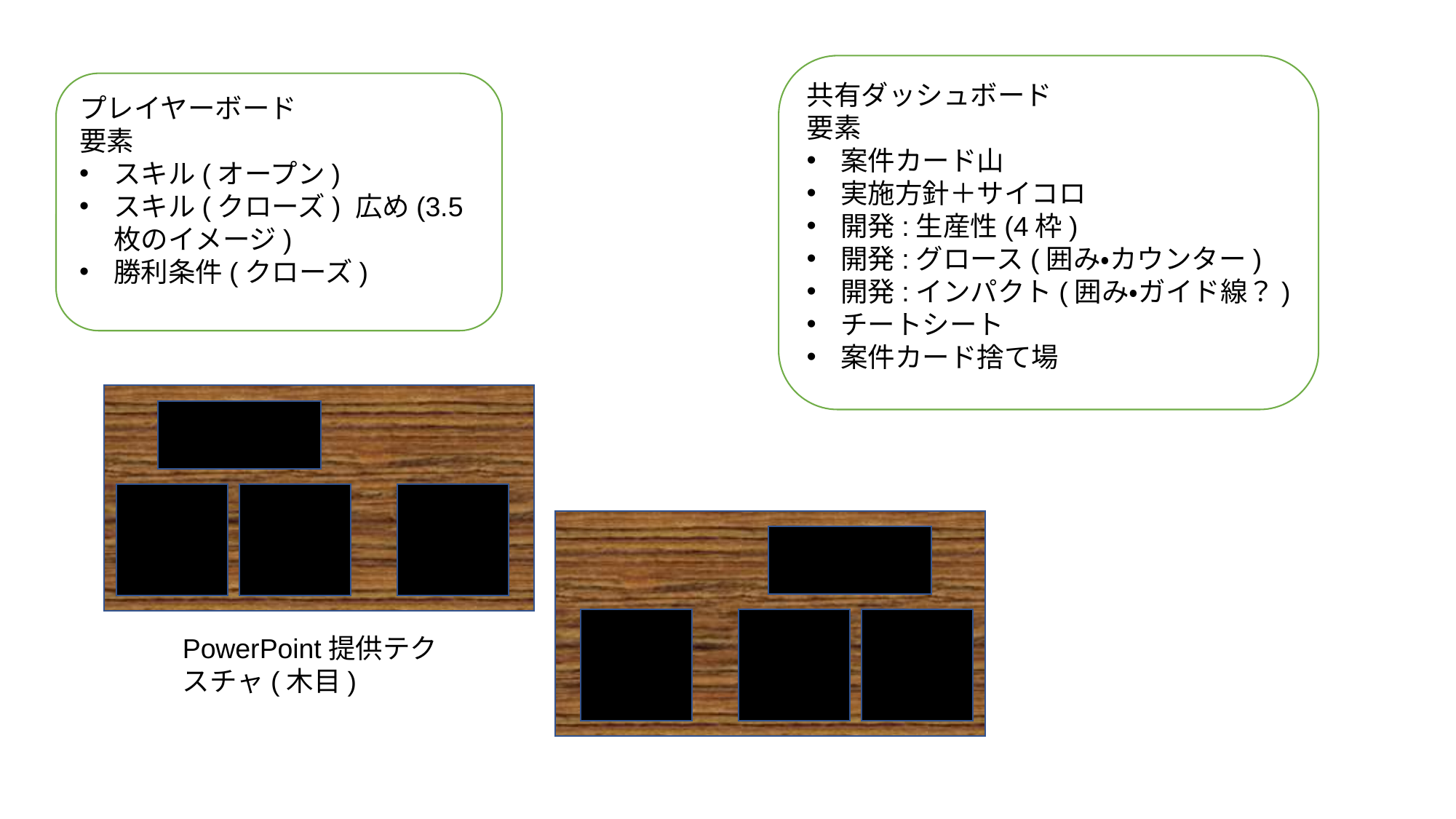

共有ダッシュボード
要素
案件カード山
実施方針＋サイコロ
開発:生産性(4枠)
開発:グロース(囲み・カウンター)
開発:インパクト(囲み・ガイド線？)
チートシート
案件カード捨て場

プレイヤーボード
要素
スキル(オープン)
スキル(クローズ) 広め(3.5枚のイメージ)
勝利条件(クローズ)

PowerPoint提供テクスチャ(木目)